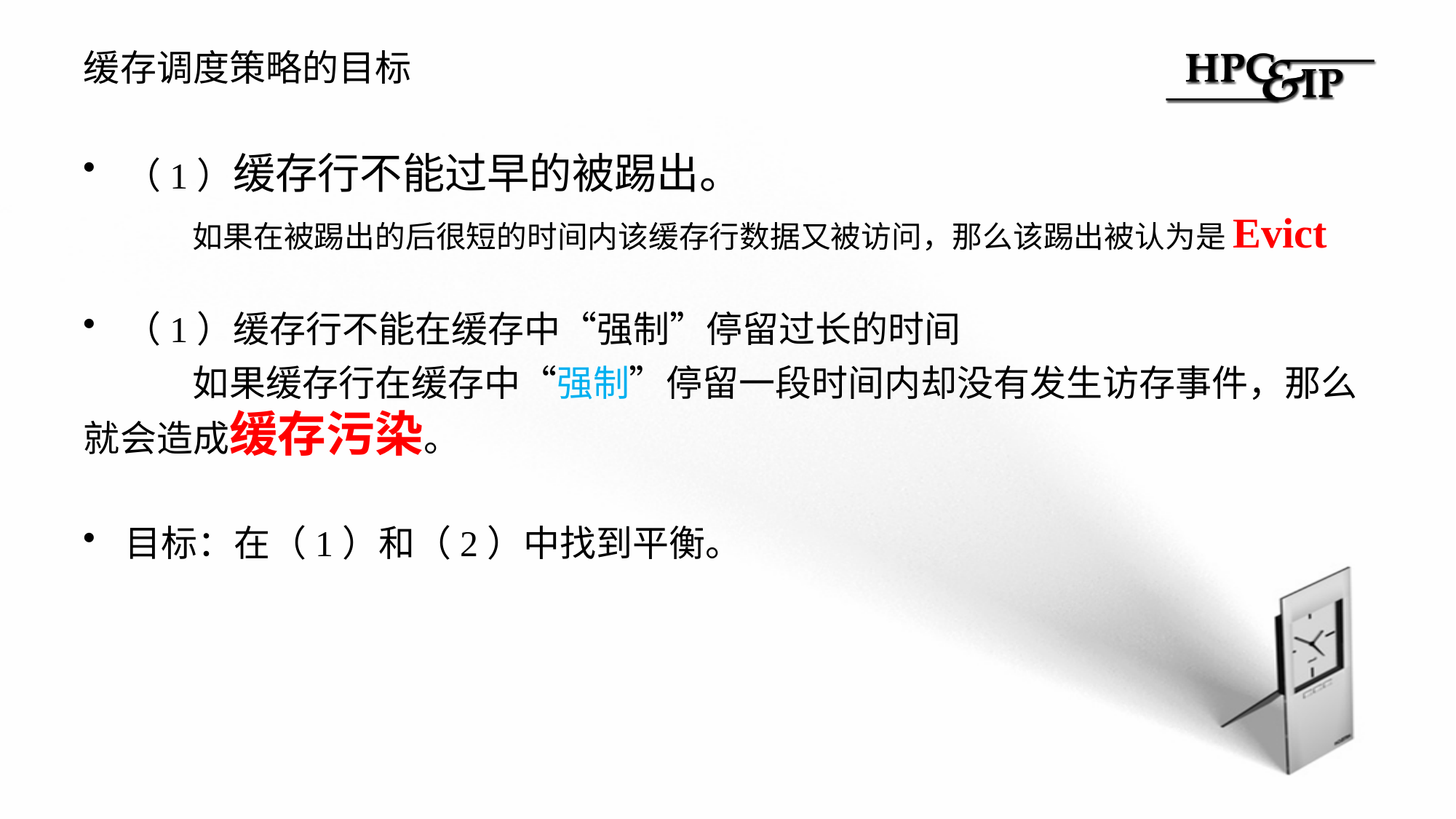

# 缓存调度策略的目标
（1）缓存行不能过早的被踢出。
	如果在被踢出的后很短的时间内该缓存行数据又被访问，那么该踢出被认为是Evict

（1）缓存行不能在缓存中“强制”停留过长的时间
	如果缓存行在缓存中“强制”停留一段时间内却没有发生访存事件，那么就会造成缓存污染。

目标：在（1）和（2）中找到平衡。